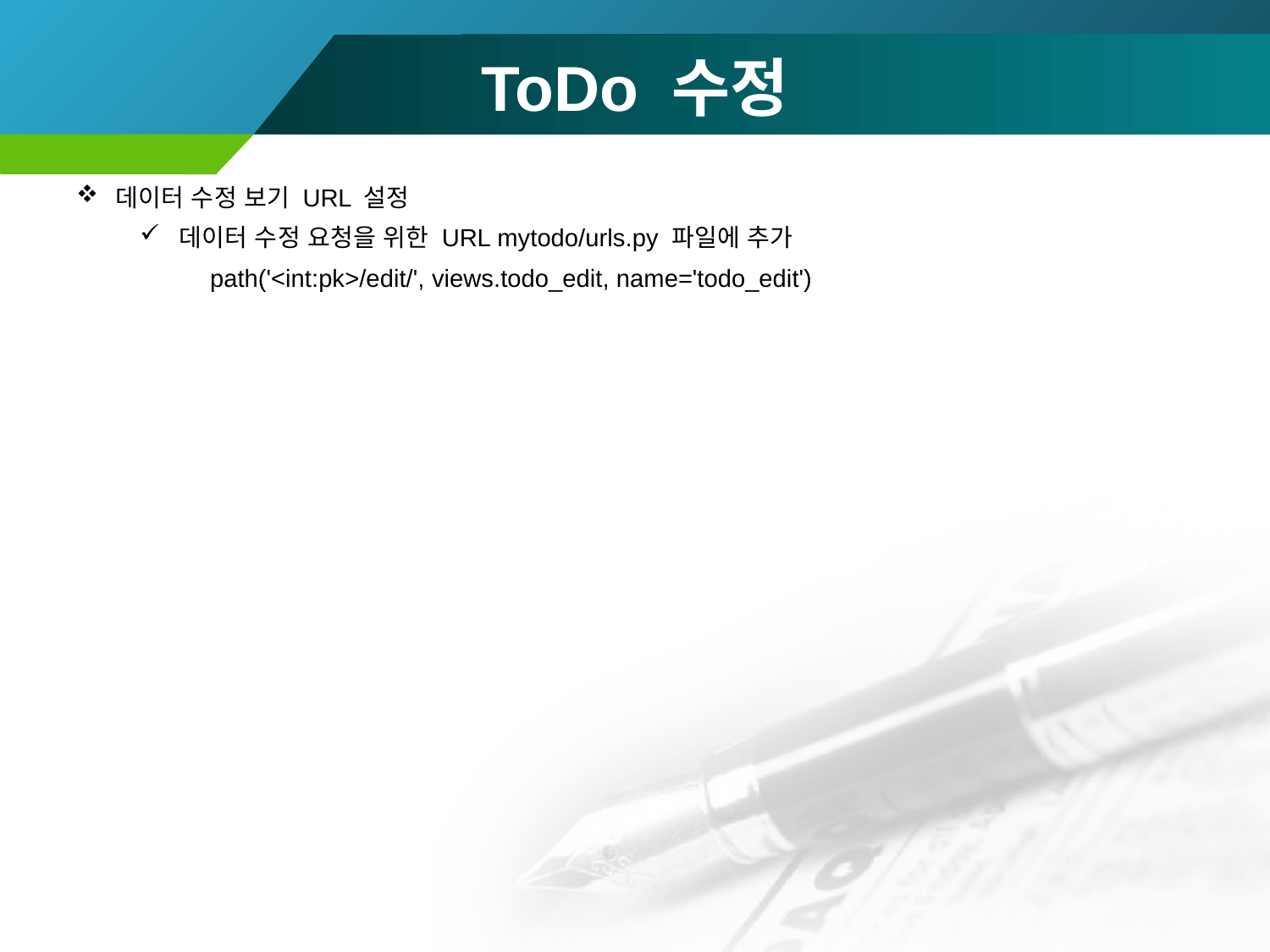

# ToDo 수정
데이터 수정 보기 URL 설정
데이터 수정 요청을 위한 URL mytodo/urls.py 파일에 추가
 path('<int:pk>/edit/', views.todo_edit, name='todo_edit')